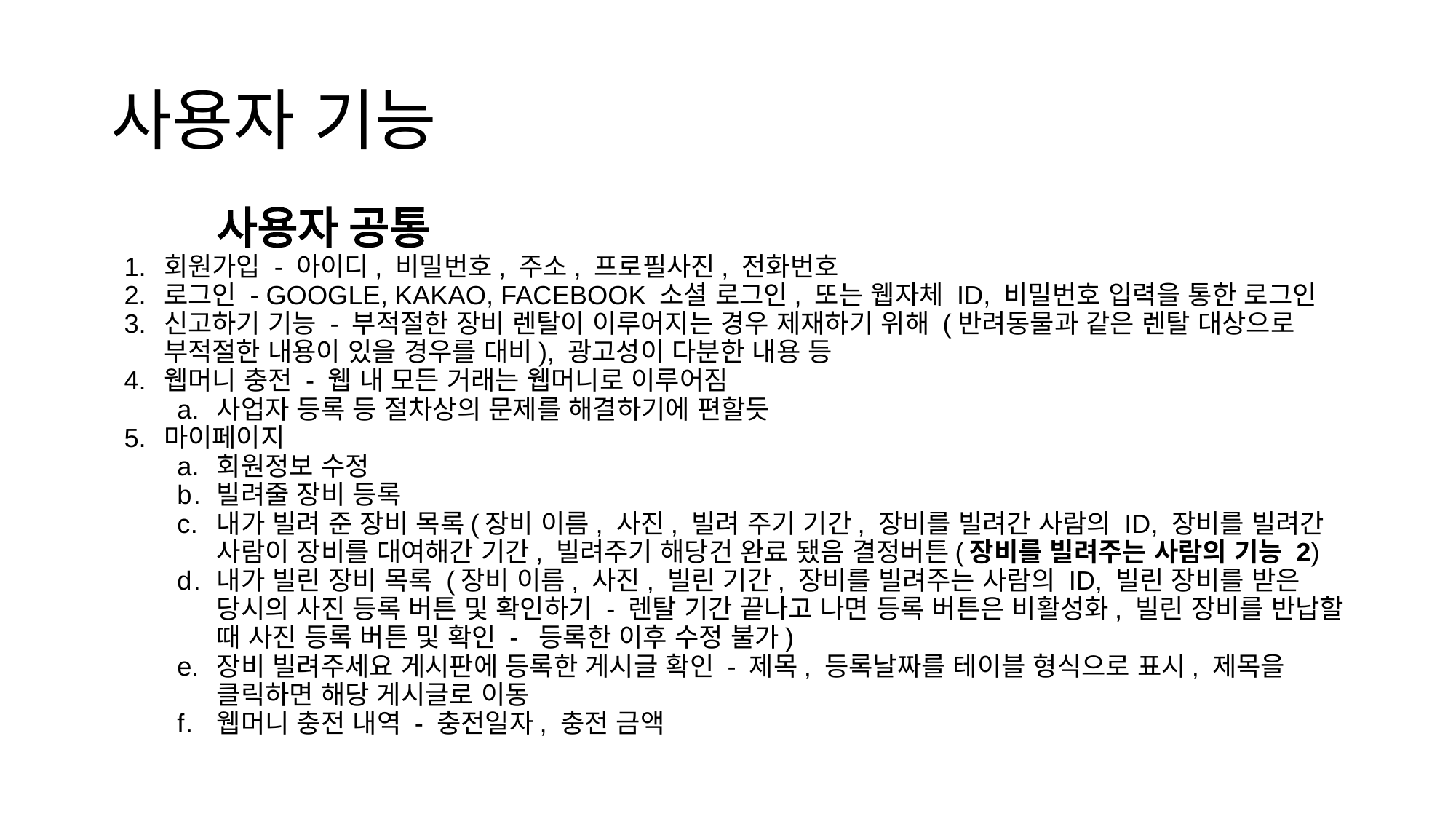

# 사용자 기능

		사용자 공통
회원가입 - 아이디, 비밀번호, 주소, 프로필사진, 전화번호
로그인 - GOOGLE, KAKAO, FACEBOOK 소셜 로그인, 또는 웹자체 ID, 비밀번호 입력을 통한 로그인
신고하기 기능 - 부적절한 장비 렌탈이 이루어지는 경우 제재하기 위해 (반려동물과 같은 렌탈 대상으로 부적절한 내용이 있을 경우를 대비), 광고성이 다분한 내용 등
웹머니 충전 - 웹 내 모든 거래는 웹머니로 이루어짐
사업자 등록 등 절차상의 문제를 해결하기에 편할듯
마이페이지
회원정보 수정
빌려줄 장비 등록
내가 빌려 준 장비 목록(장비 이름, 사진, 빌려 주기 기간, 장비를 빌려간 사람의 ID, 장비를 빌려간 사람이 장비를 대여해간 기간, 빌려주기 해당건 완료 됐음 결정버튼(장비를 빌려주는 사람의 기능 2)
내가 빌린 장비 목록 (장비 이름, 사진, 빌린 기간, 장비를 빌려주는 사람의 ID, 빌린 장비를 받은 당시의 사진 등록 버튼 및 확인하기 - 렌탈 기간 끝나고 나면 등록 버튼은 비활성화, 빌린 장비를 반납할 때 사진 등록 버튼 및 확인 -  등록한 이후 수정 불가)
장비 빌려주세요 게시판에 등록한 게시글 확인 - 제목, 등록날짜를 테이블 형식으로 표시, 제목을 클릭하면 해당 게시글로 이동
웹머니 충전 내역 - 충전일자, 충전 금액